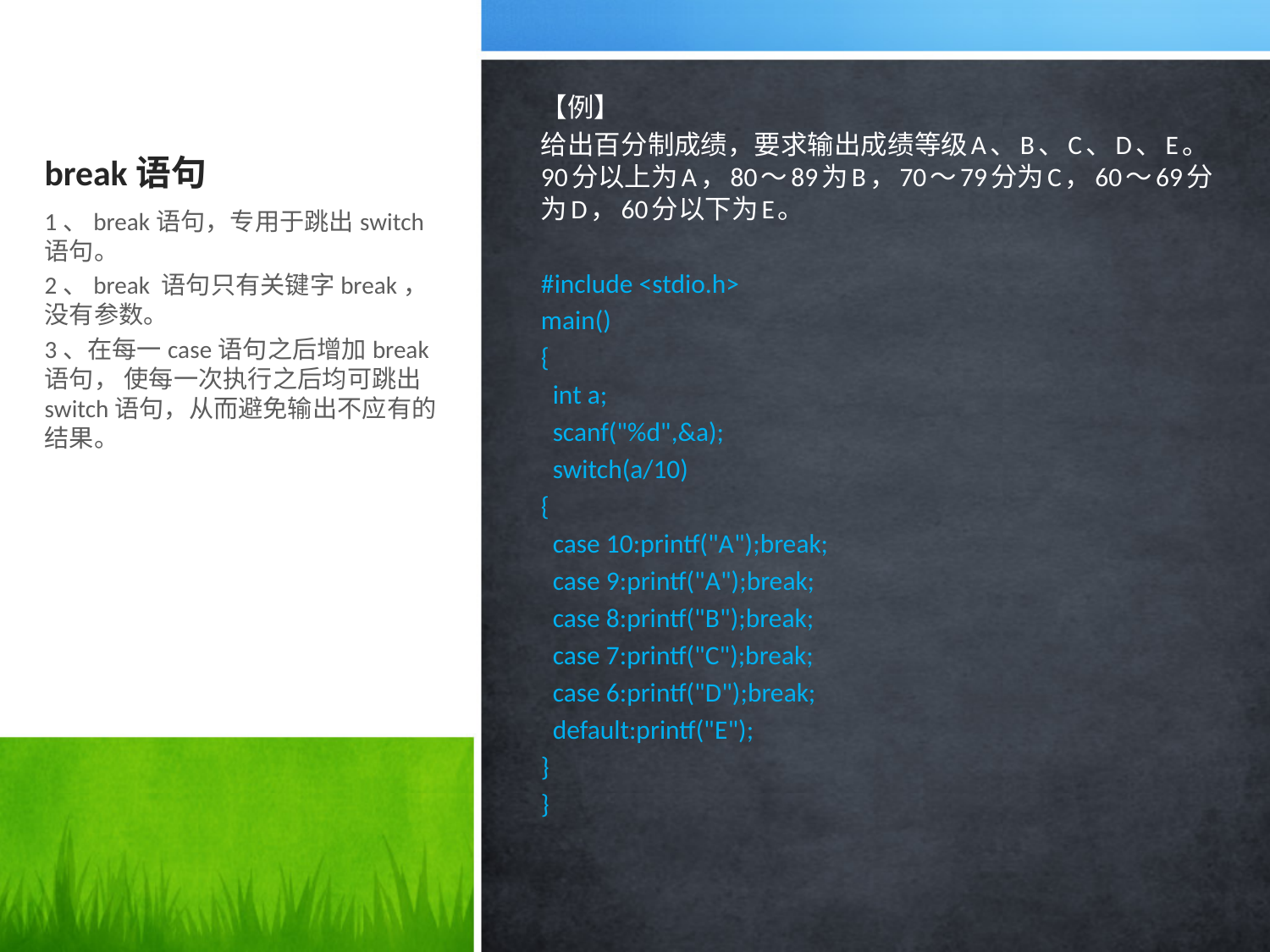

# break语句
【例】
给出百分制成绩，要求输出成绩等级A、B、C、D、E。90分以上为A，80～89为B，70～79分为C，60～69分为D，60分以下为E。

#include <stdio.h>
main()
{
  int a;
  scanf("%d",&a);
  switch(a/10)
{
  case 10:printf("A");break;
  case 9:printf("A");break;
  case 8:printf("B");break;
  case 7:printf("C");break;
  case 6:printf("D");break;
  default:printf("E");
}
}

1、break语句，专用于跳出switch语句。
2、break 语句只有关键字break，没有参数。
3、在每一case语句之后增加break 语句， 使每一次执行之后均可跳出switch语句，从而避免输出不应有的结果。